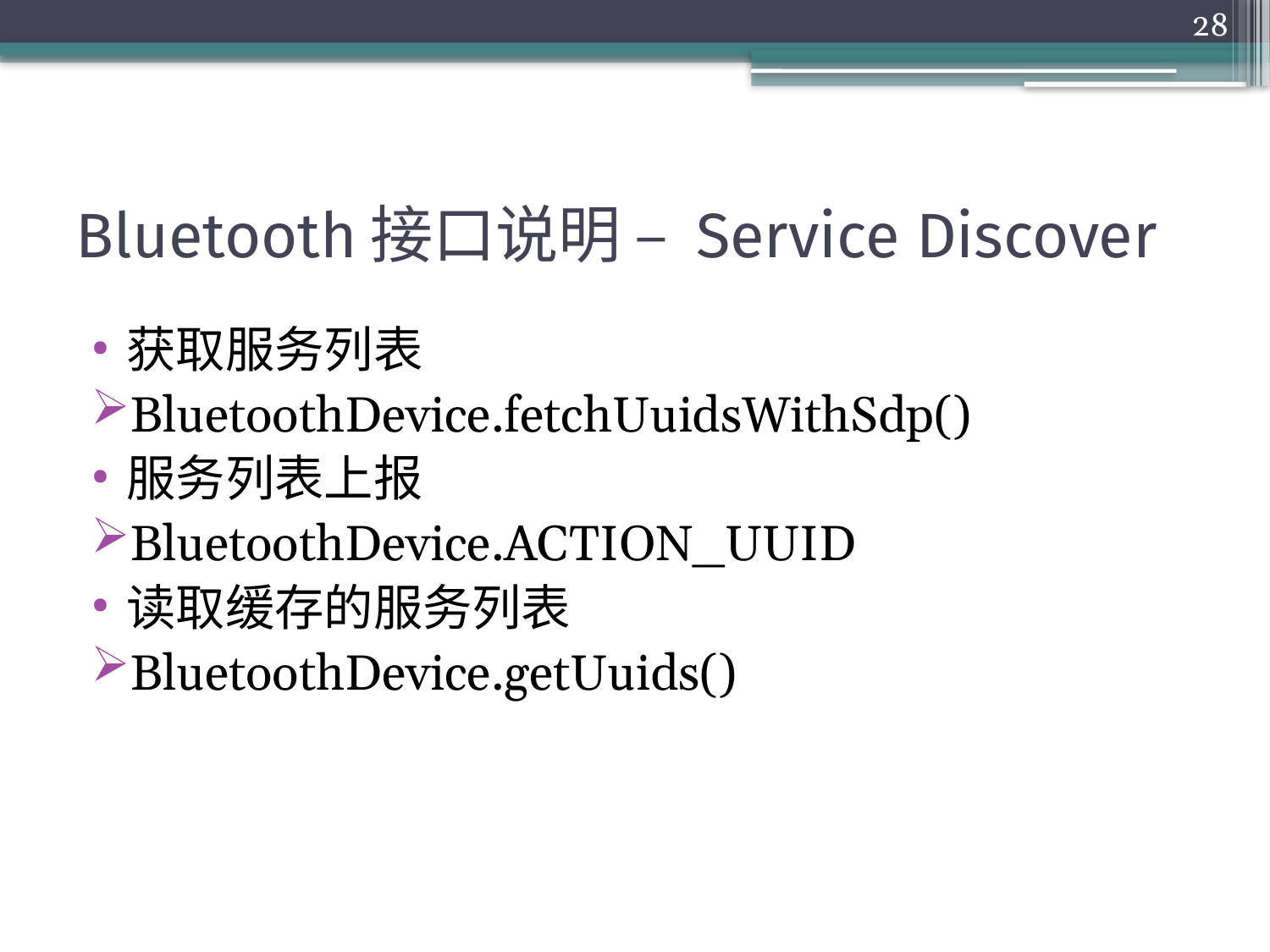

28
# Bluetooth接口说明 – Service Discover
获取服务列表
BluetoothDevice.fetchUuidsWithSdp()
服务列表上报
BluetoothDevice.ACTION_UUID
读取缓存的服务列表
BluetoothDevice.getUuids()